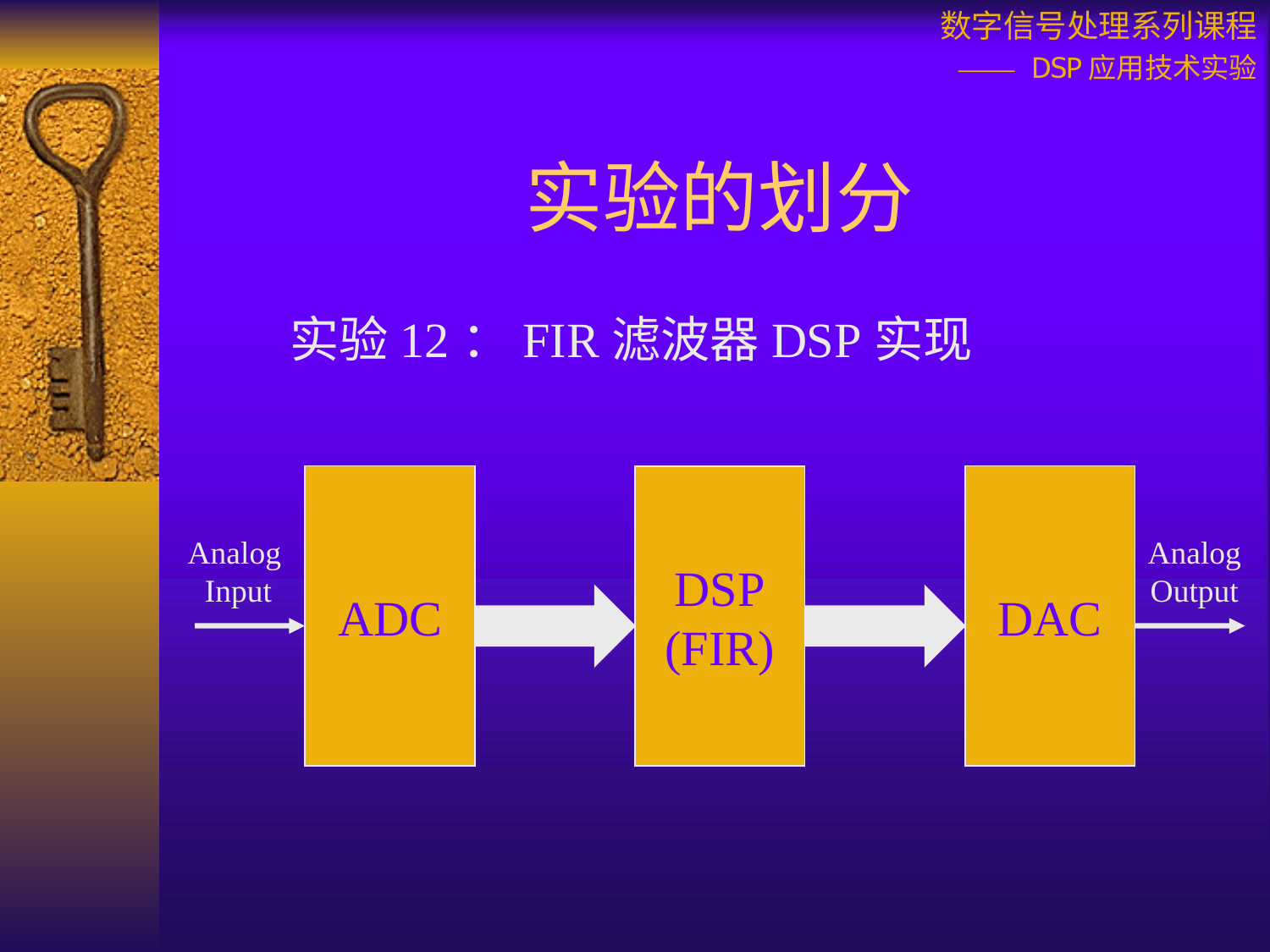

# 实验的划分
实验12：FIR滤波器DSP实现
ADC
DAC
DSP
(FIR)
Analog
 Input
Analog
Output